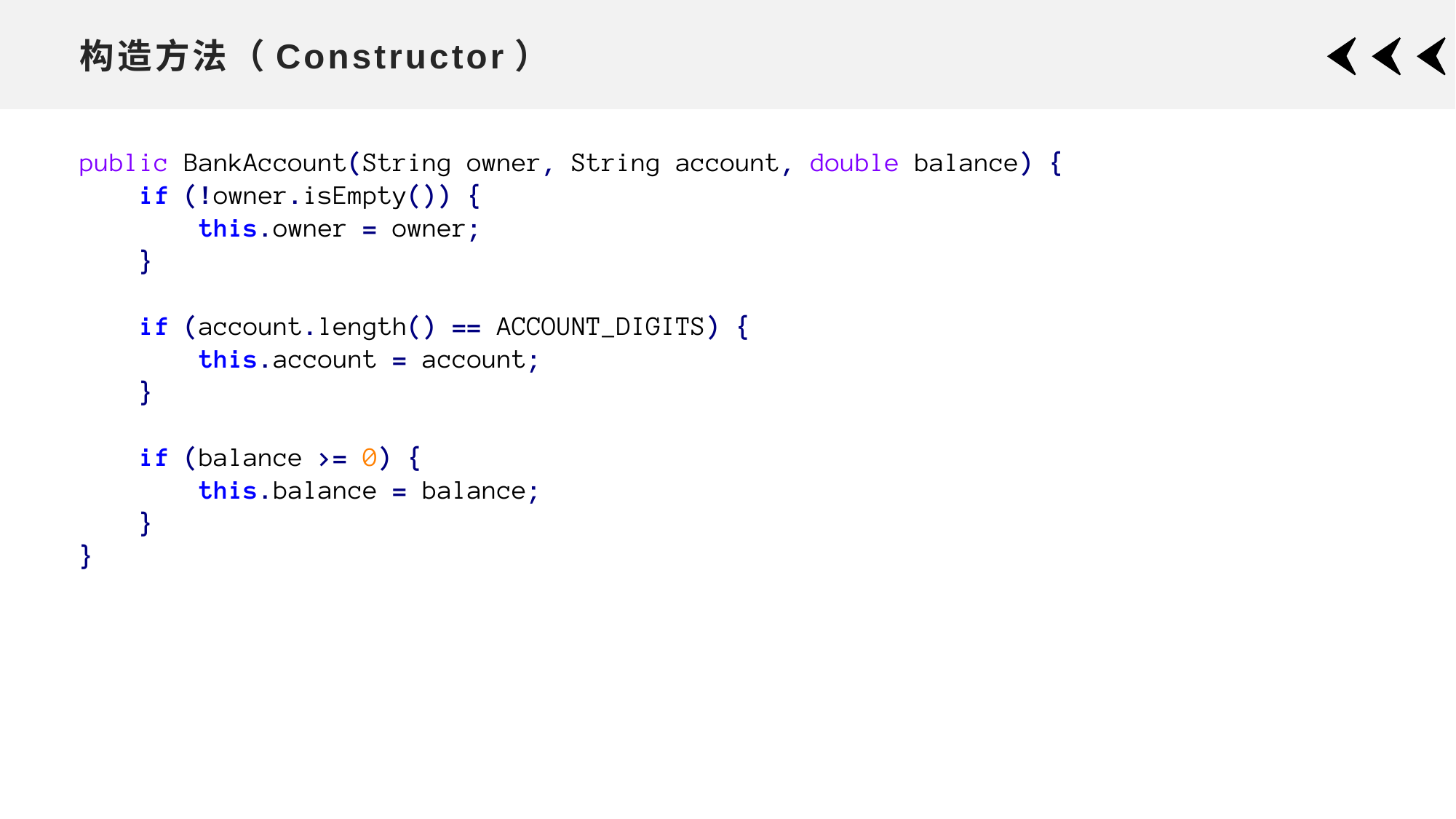

# 构造方法（Constructor）
public BankAccount(String owner, String account, double balance) {
    if (!owner.isEmpty()) {
        this.owner = owner;
    }

    if (account.length() == ACCOUNT_DIGITS) {
        this.account = account;
    }

    if (balance >= 0) {
        this.balance = balance;
    }
}